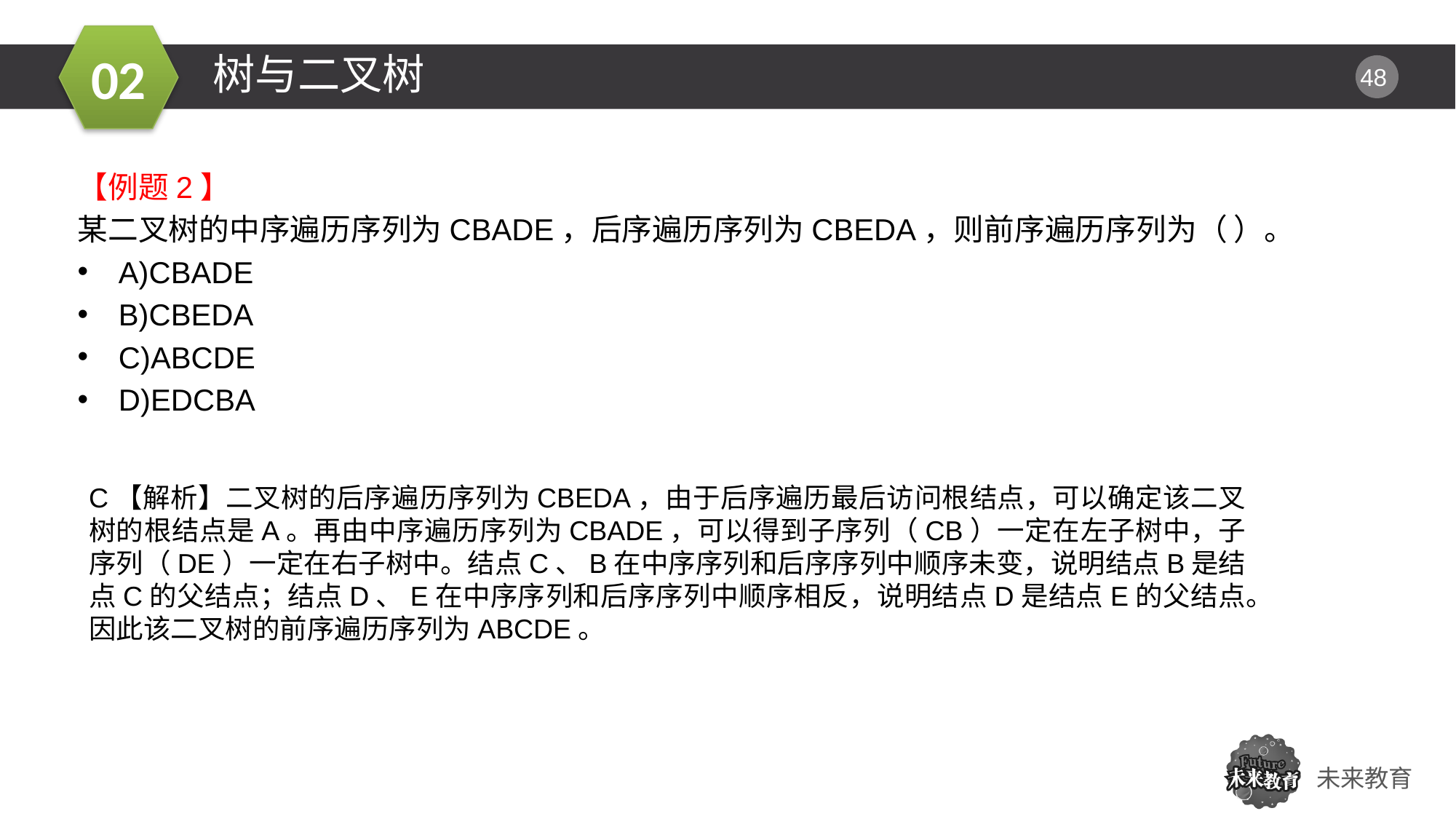

树与二叉树
【例题2】
某二叉树的中序遍历序列为CBADE，后序遍历序列为CBEDA，则前序遍历序列为（ ）。
A)CBADE
B)CBEDA
C)ABCDE
D)EDCBA

01
C【解析】二叉树的后序遍历序列为CBEDA，由于后序遍历最后访问根结点，可以确定该二叉树的根结点是A。再由中序遍历序列为CBADE，可以得到子序列（CB）一定在左子树中，子序列（DE）一定在右子树中。结点C、B在中序序列和后序序列中顺序未变，说明结点B是结点C的父结点；结点D、E在中序序列和后序序列中顺序相反，说明结点D是结点E的父结点。因此该二叉树的前序遍历序列为ABCDE。